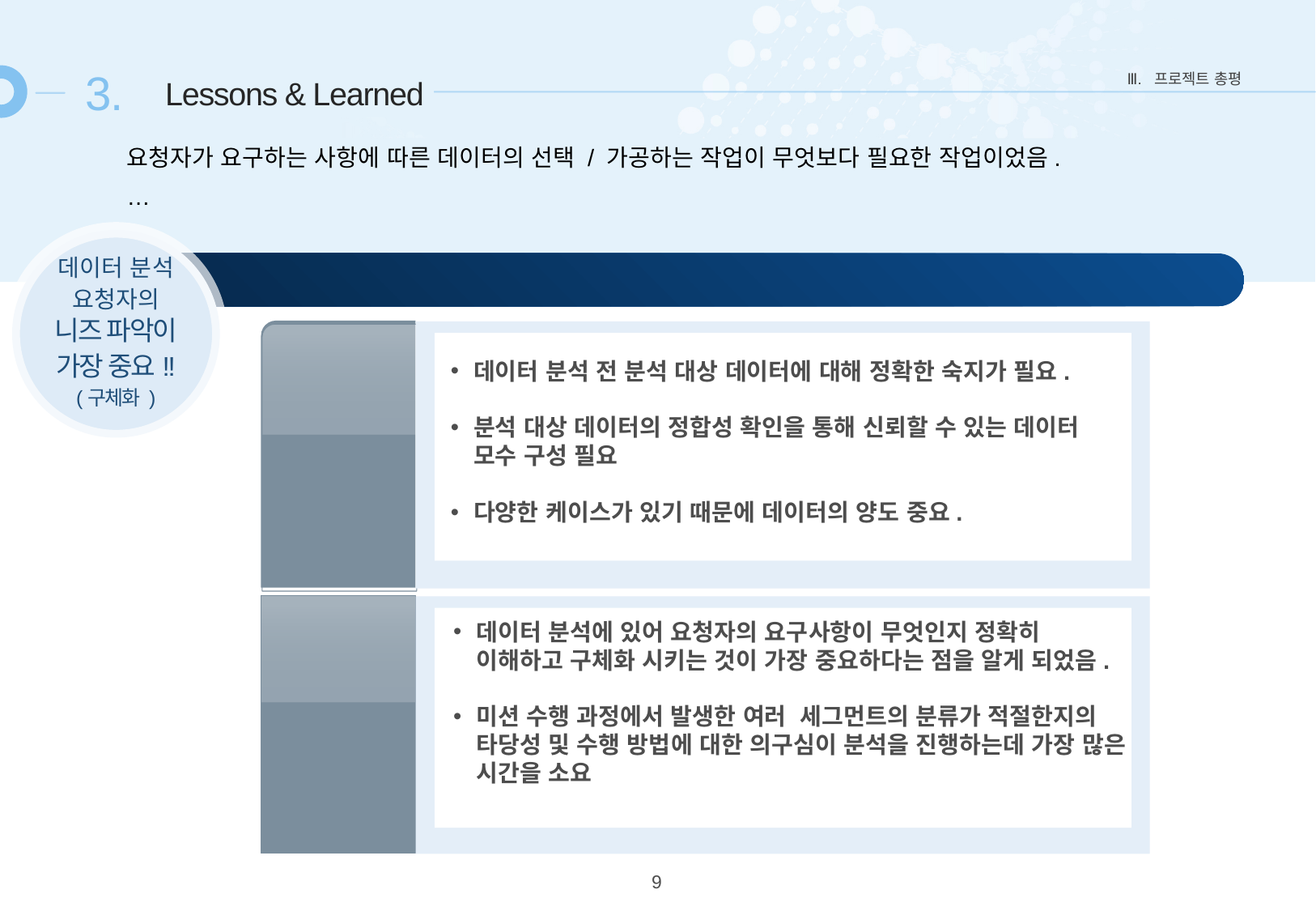

3.
Lessons & Learned
요청자가 요구하는 사항에 따른 데이터의 선택 / 가공하는 작업이 무엇보다 필요한 작업이었음.
…

데이터 분석
요청자의

Lessons & Learned
니즈 파악이
가장 중요!!
(구체화 )

박동현

데이터 분석 전 분석 대상 데이터에 대해 정확한 숙지가 필요.

분석 대상 데이터의 정합성 확인을 통해 신뢰할 수 있는 데이터 모수 구성 필요

다양한 케이스가 있기 때문에 데이터의 양도 중요.

오승현

데이터 분석에 있어 요청자의 요구사항이 무엇인지 정확히 이해하고 구체화 시키는 것이 가장 중요하다는 점을 알게 되었음.

미션 수행 과정에서 발생한 여러  세그먼트의 분류가 적절한지의 타당성 및 수행 방법에 대한 의구심이 분석을 진행하는데 가장 많은 시간을 소요
9